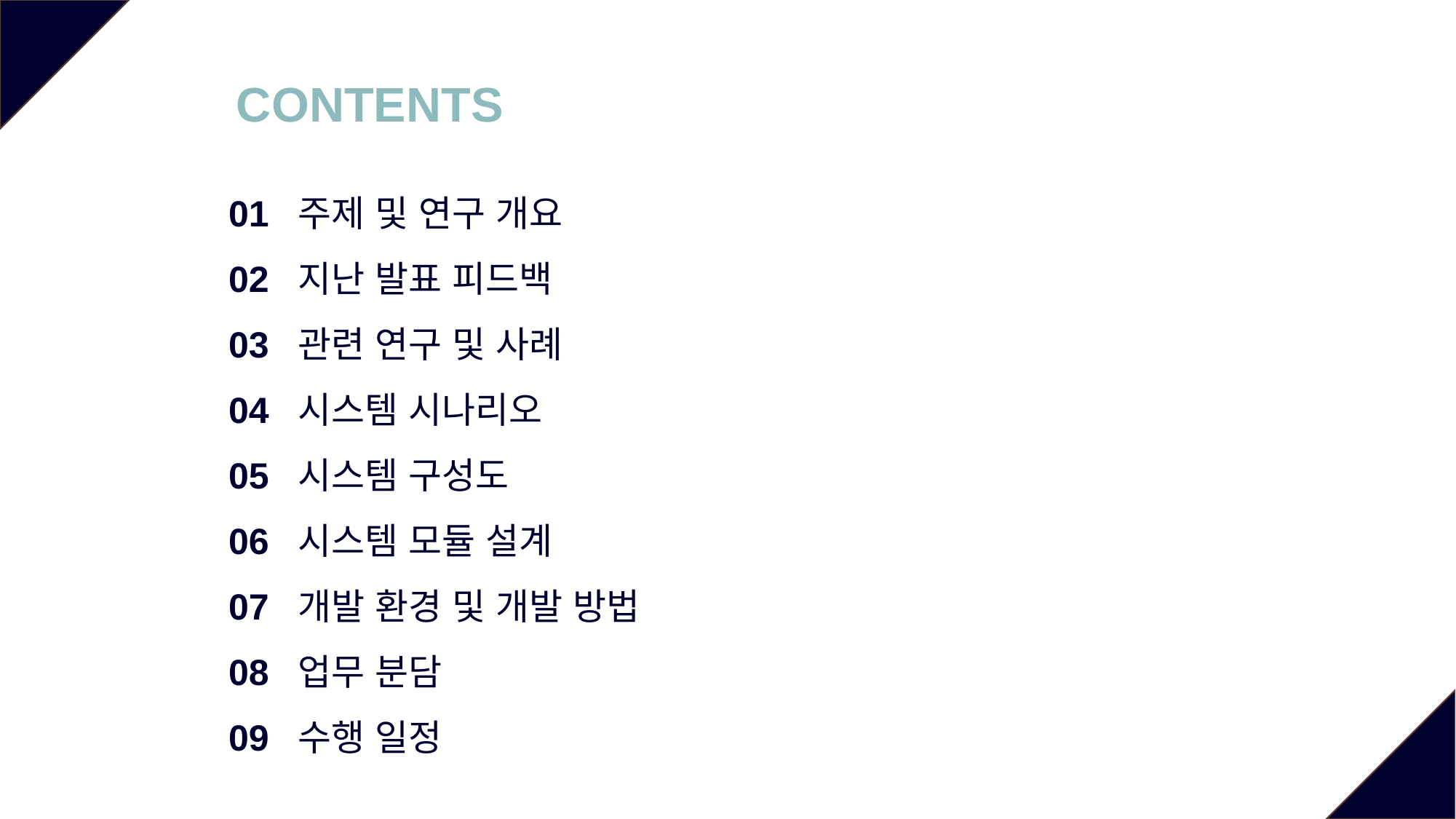

CONTENTS
01  주제 및 연구 개요
02  지난 발표 피드백
03  관련 연구 및 사례
04  시스템 시나리오
05  시스템 구성도
06  시스템 모듈 설계
07  개발 환경 및 개발 방법
08  업무 분담
09  수행 일정